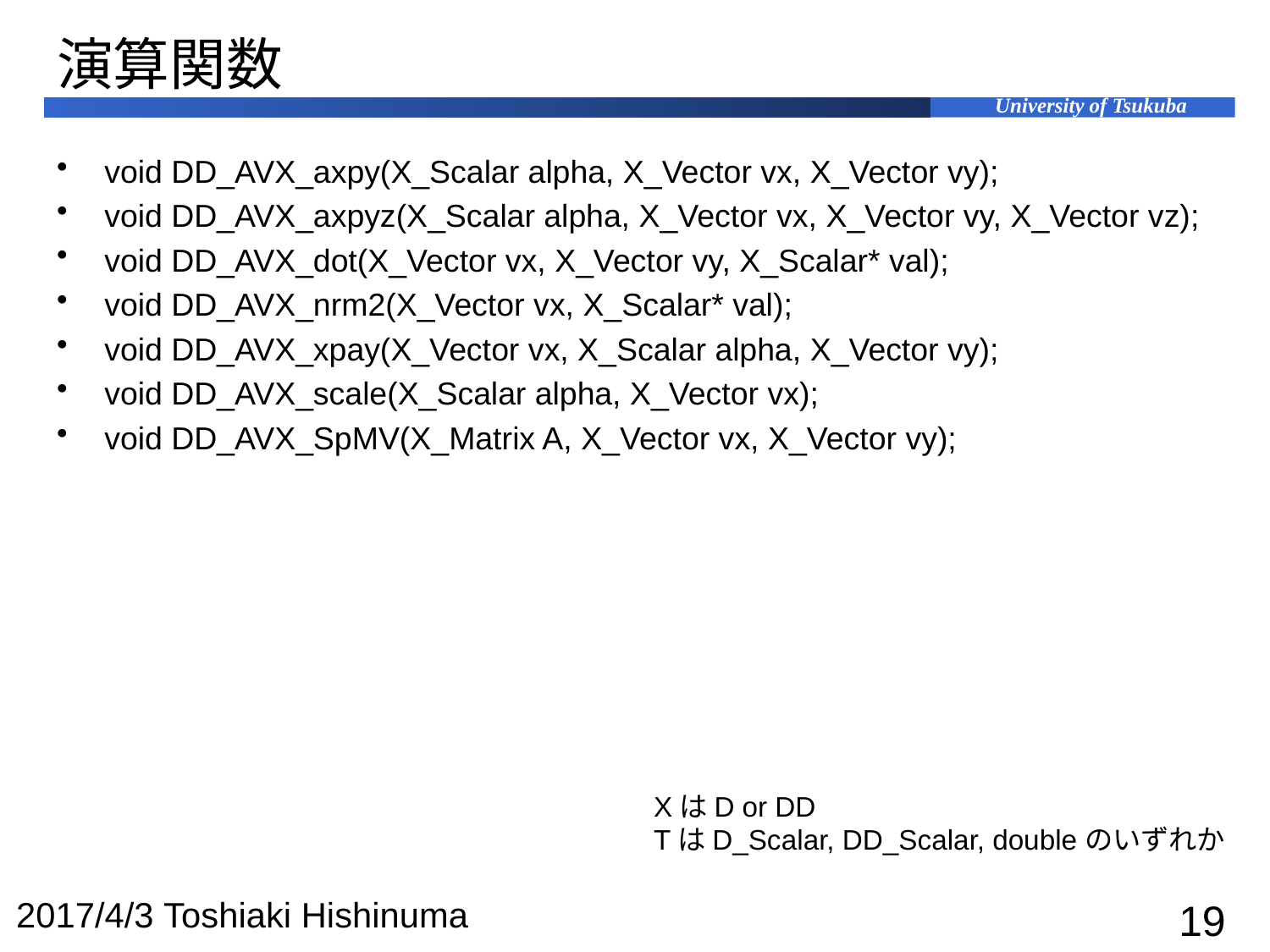

# 演算関数
void DD_AVX_axpy(X_Scalar alpha, X_Vector vx, X_Vector vy);
void DD_AVX_axpyz(X_Scalar alpha, X_Vector vx, X_Vector vy, X_Vector vz);
void DD_AVX_dot(X_Vector vx, X_Vector vy, X_Scalar* val);
void DD_AVX_nrm2(X_Vector vx, X_Scalar* val);
void DD_AVX_xpay(X_Vector vx, X_Scalar alpha, X_Vector vy);
void DD_AVX_scale(X_Scalar alpha, X_Vector vx);
void DD_AVX_SpMV(X_Matrix A, X_Vector vx, X_Vector vy);
XはD or DD
TはD_Scalar, DD_Scalar, doubleのいずれか
2017/4/3 Toshiaki Hishinuma
19